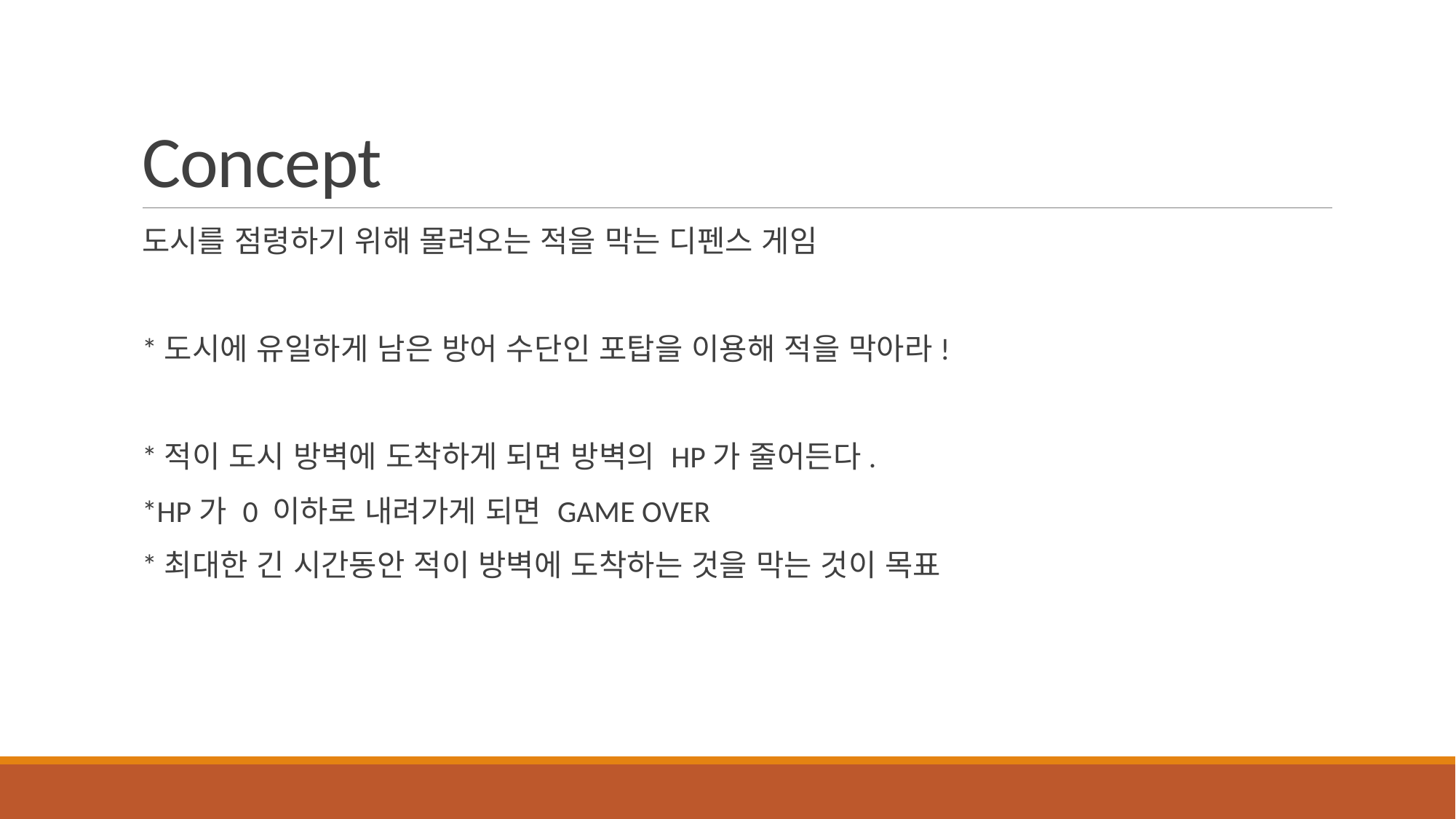

# Concept
도시를 점령하기 위해 몰려오는 적을 막는 디펜스 게임

*도시에 유일하게 남은 방어 수단인 포탑을 이용해 적을 막아라!

*적이 도시 방벽에 도착하게 되면 방벽의 HP가 줄어든다.
*HP가 0 이하로 내려가게 되면 GAME OVER
*최대한 긴 시간동안 적이 방벽에 도착하는 것을 막는 것이 목표